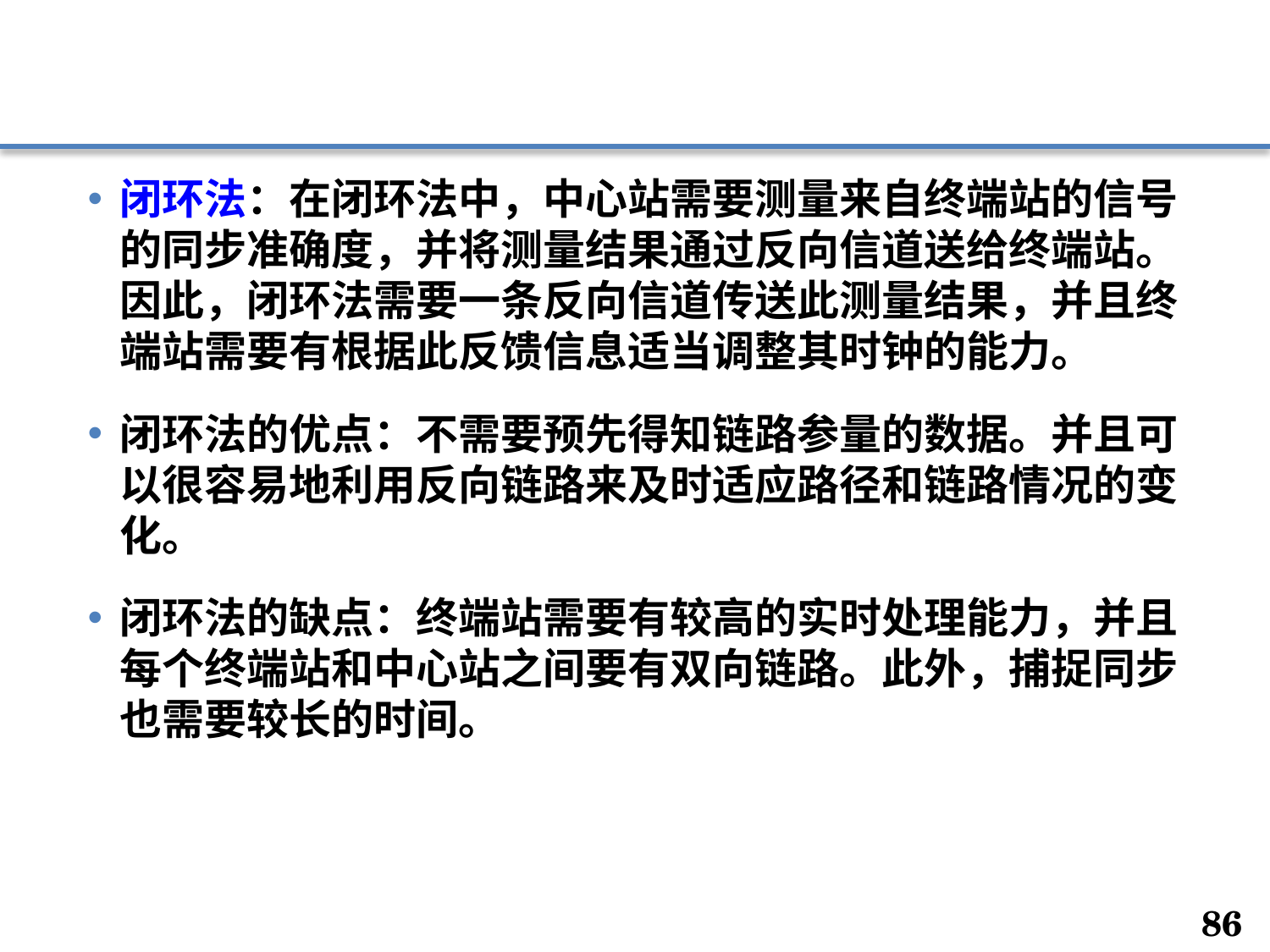

#
闭环法：在闭环法中，中心站需要测量来自终端站的信号的同步准确度，并将测量结果通过反向信道送给终端站。因此，闭环法需要一条反向信道传送此测量结果，并且终端站需要有根据此反馈信息适当调整其时钟的能力。
闭环法的优点：不需要预先得知链路参量的数据。并且可以很容易地利用反向链路来及时适应路径和链路情况的变化。
闭环法的缺点：终端站需要有较高的实时处理能力，并且每个终端站和中心站之间要有双向链路。此外，捕捉同步也需要较长的时间。
86